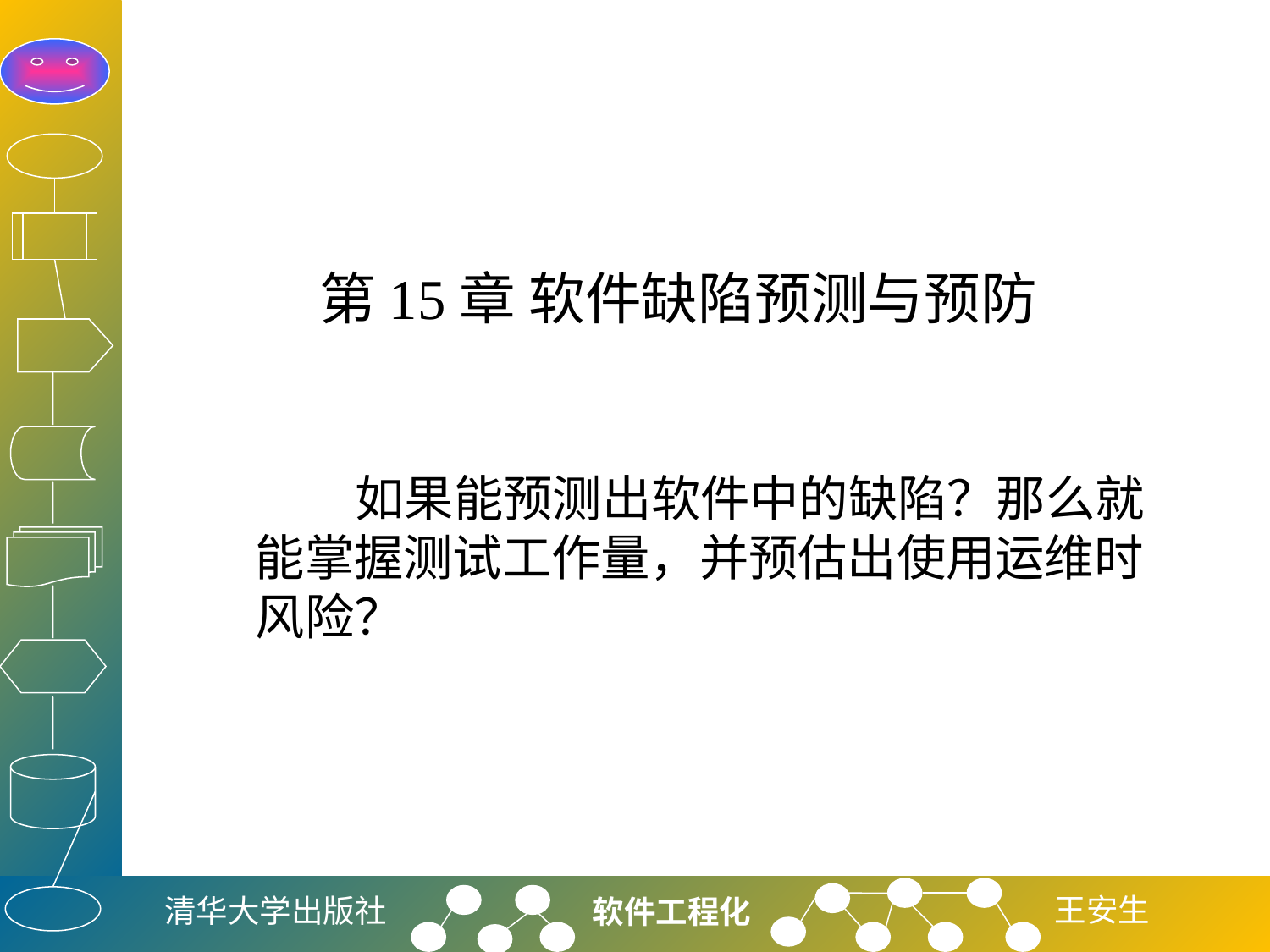

# 第15章 软件缺陷预测与预防
        如果能预测出软件中的缺陷？那么就能掌握测试工作量，并预估出使用运维时风险？